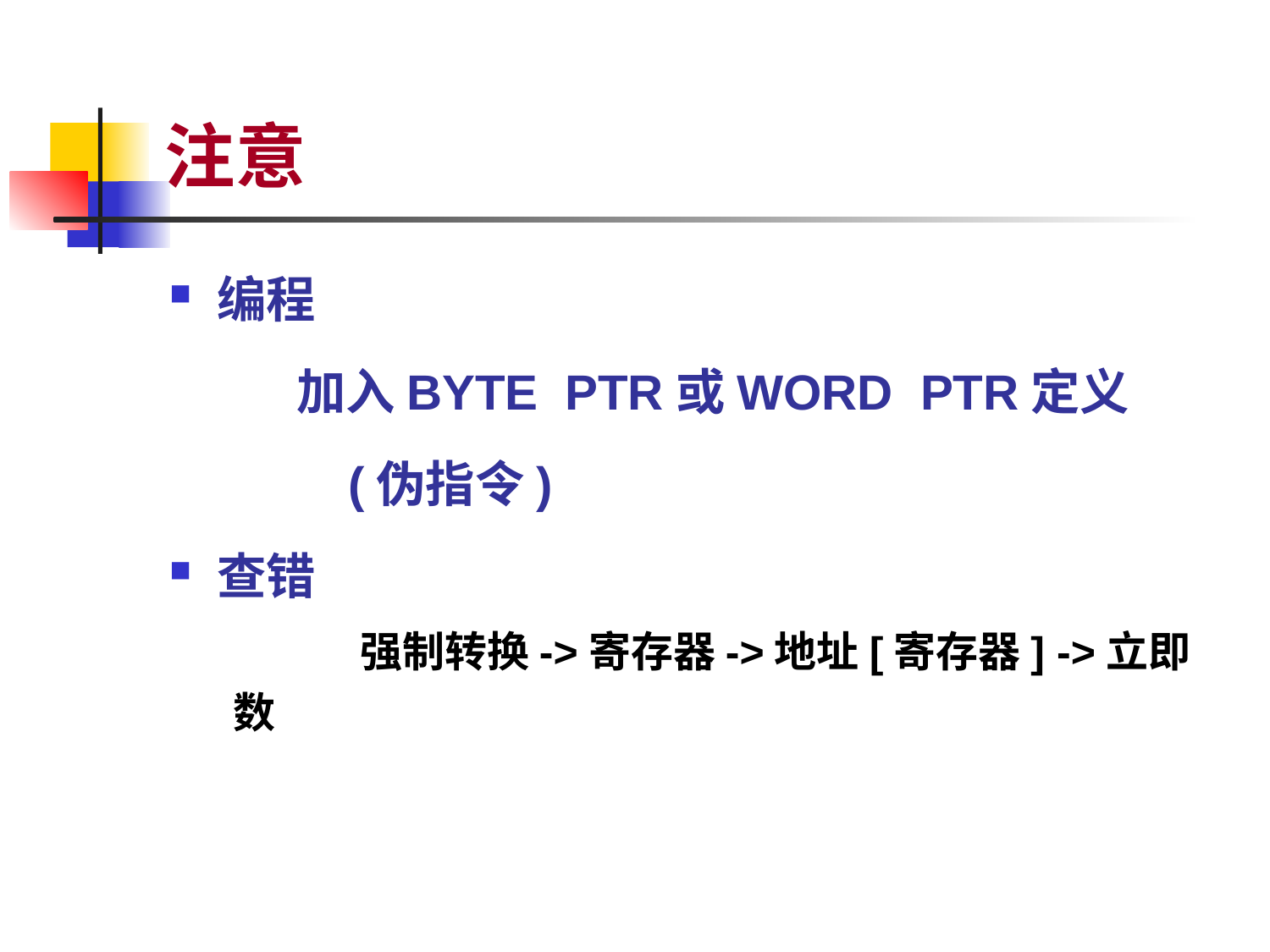

# 注意
编程
	加入BYTE  PTR或WORD  PTR定义
             (伪指令)
查错
 	强制转换->寄存器->地址[寄存器] ->立即数

56